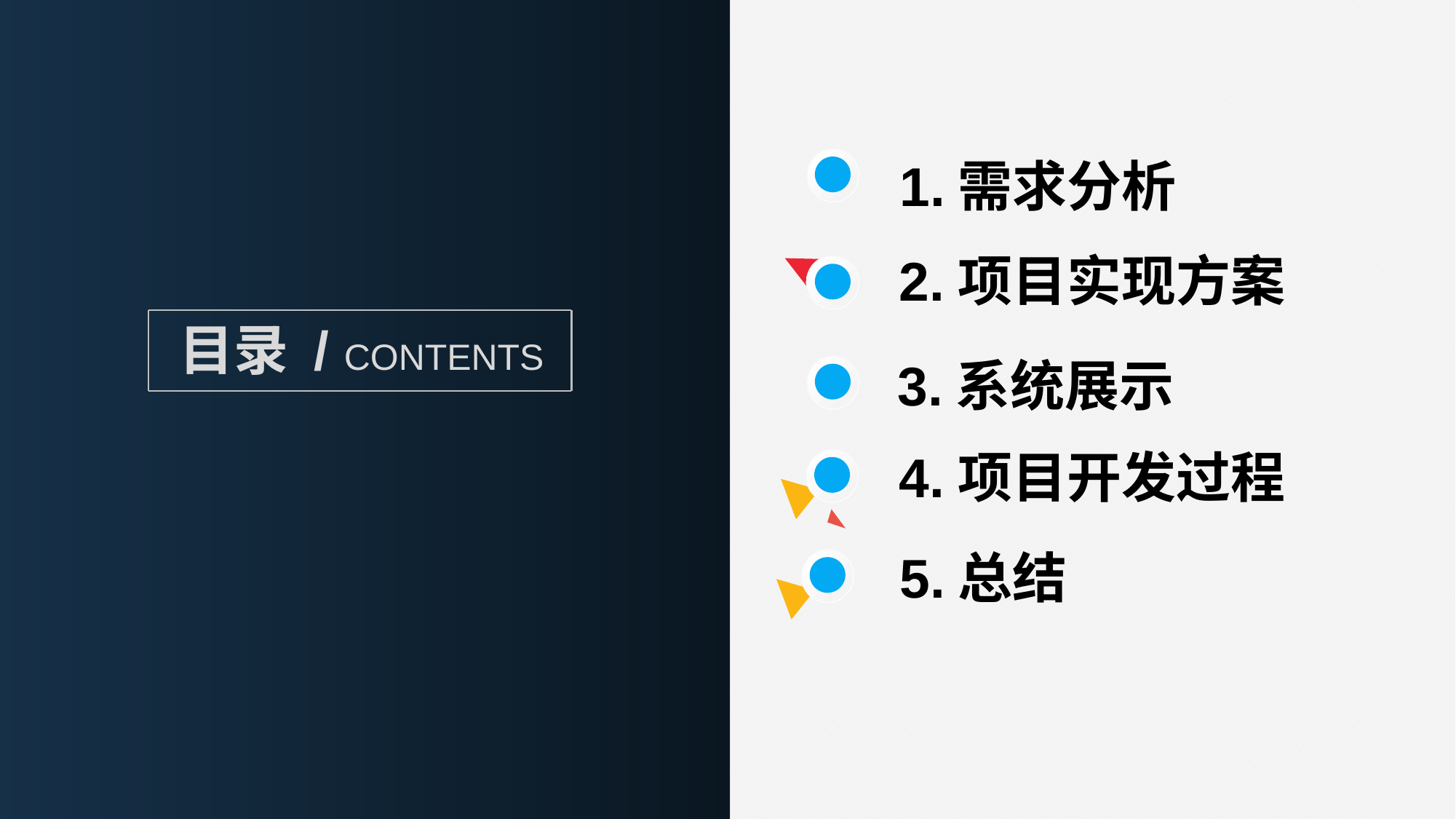

1.需求分析

2.项目实现方案

3.系统展示

4.项目开发过程

5.总结

目录 / CONTENTS